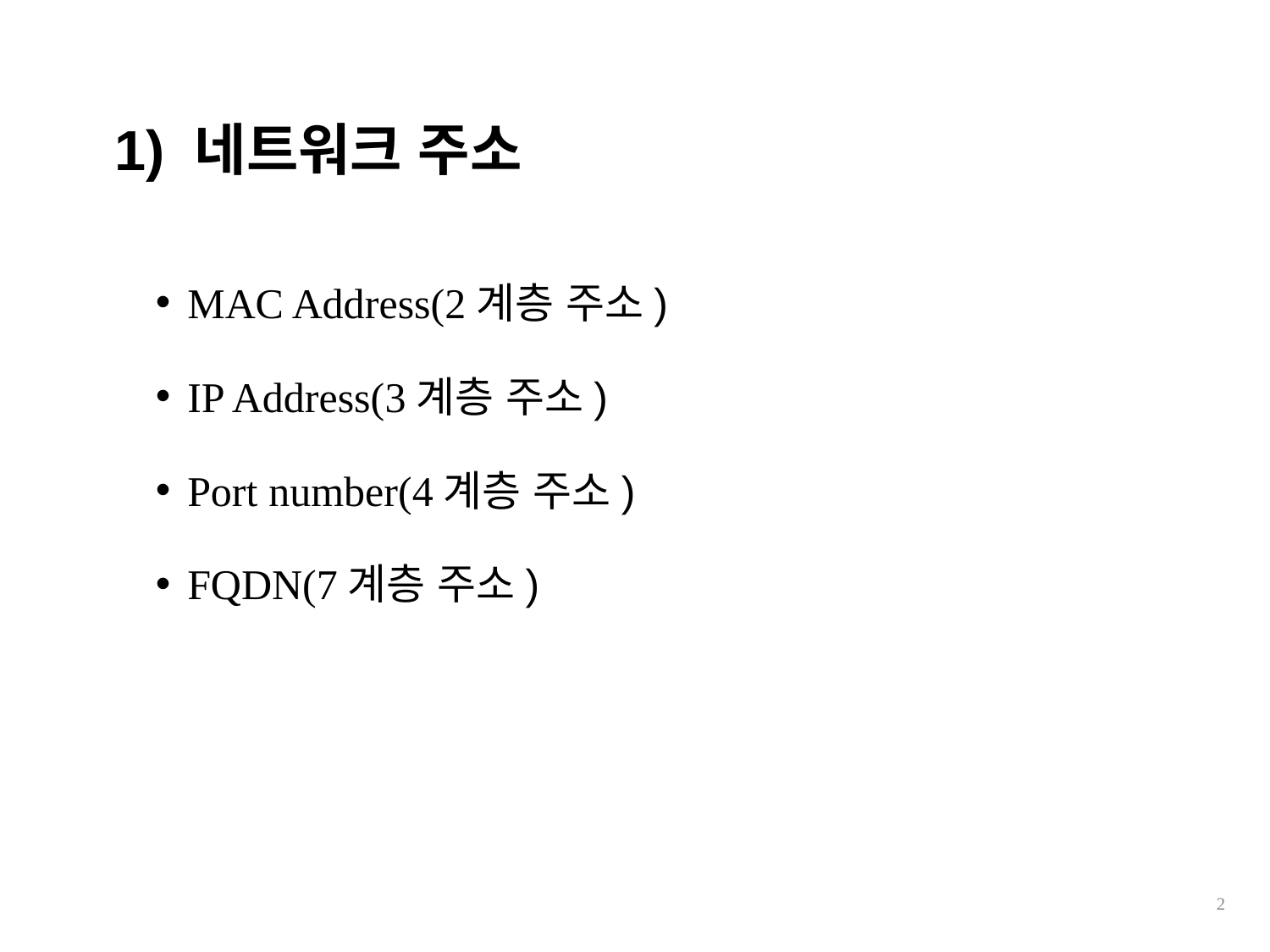

# 1) 네트워크 주소
MAC Address(2계층 주소)
IP Address(3계층 주소)
Port number(4계층 주소)
FQDN(7계층 주소)

2